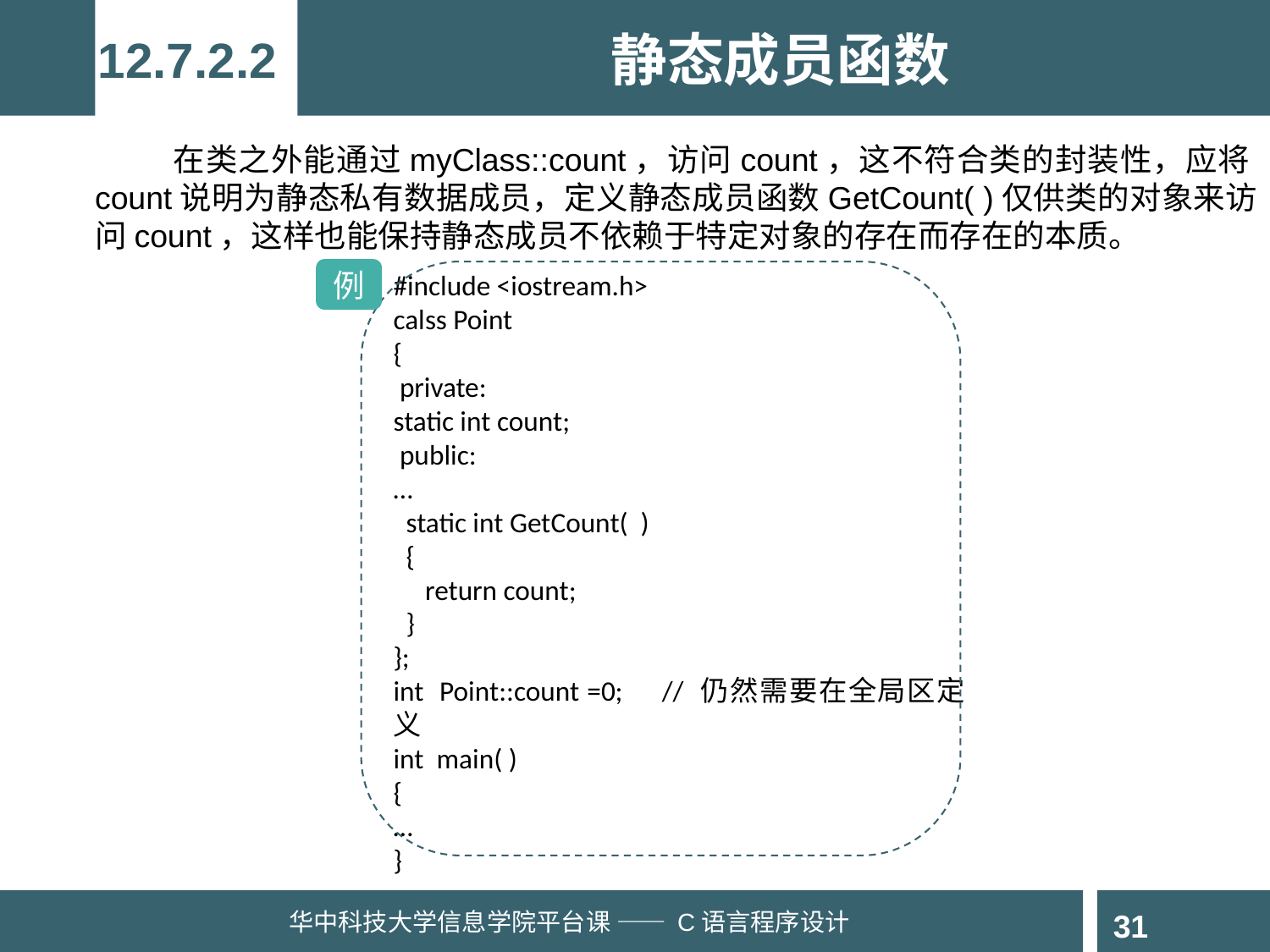

静态成员函数
12.7.2.2
    在类之外能通过myClass::count，访问count，这不符合类的封装性，应将count说明为静态私有数据成员，定义静态成员函数GetCount( )仅供类的对象来访问count，这样也能保持静态成员不依赖于特定对象的存在而存在的本质。
例

#include <iostream.h>
calss Point
{
 private:
static int count;
 public:
…
  static int GetCount(  )
  {
     return count;
  }
};
int  Point::count =0;     // 仍然需要在全局区定义
int  main( )
{
…
}